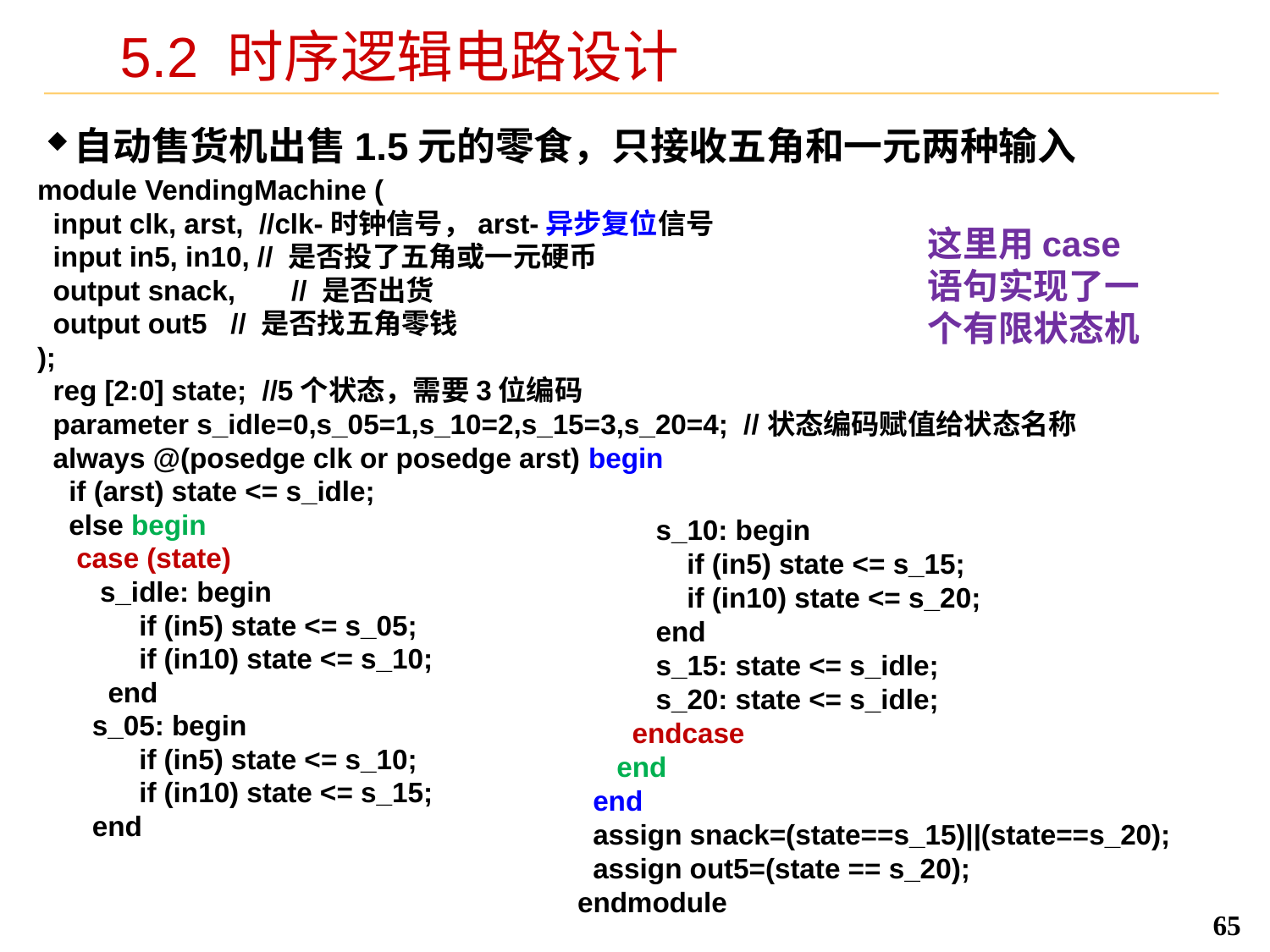

# 5.2 时序逻辑电路设计
自动售货机出售1.5元的零食，只接收五角和一元两种输入
module VendingMachine (
  input clk, arst,  //clk-时钟信号，arst-异步复位信号
  input in5, in10, // 是否投了五角或一元硬币
  output snack,	// 是否出货
  output out5   // 是否找五角零钱
);
  reg [2:0] state;  //5个状态，需要3位编码
  parameter s_idle=0,s_05=1,s_10=2,s_15=3,s_20=4;  //状态编码赋值给状态名称
  always @(posedge clk or posedge arst) begin
    if (arst) state <= s_idle;
    else begin
     case (state)
        s_idle: begin
             if (in5) state <= s_05;
             if (in10) state <= s_10;
         end
       s_05: begin
             if (in5) state <= s_10;
             if (in10) state <= s_15;
       end
这里用case语句实现了一个有限状态机
          s_10: begin
              if (in5) state <= s_15;
              if (in10) state <= s_20;
          end
          s_15: state <= s_idle;
          s_20: state <= s_idle;
       endcase
     end
  end
  assign snack=(state==s_15)||(state==s_20);
  assign out5=(state == s_20);
endmodule
65